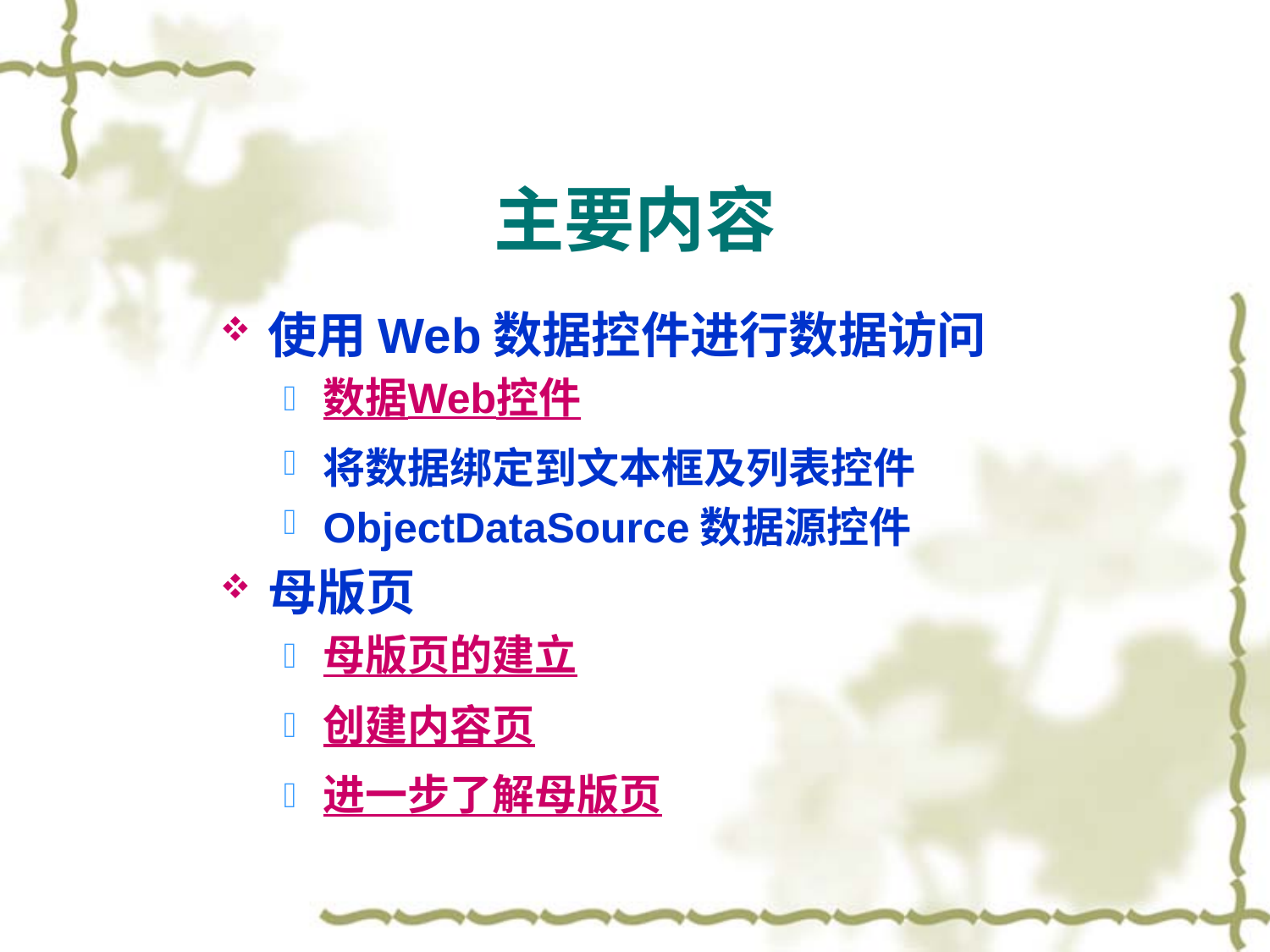

# 主要内容
使用Web数据控件进行数据访问
数据Web控件
将数据绑定到文本框及列表控件
ObjectDataSource数据源控件
母版页
母版页的建立
创建内容页
进一步了解母版页